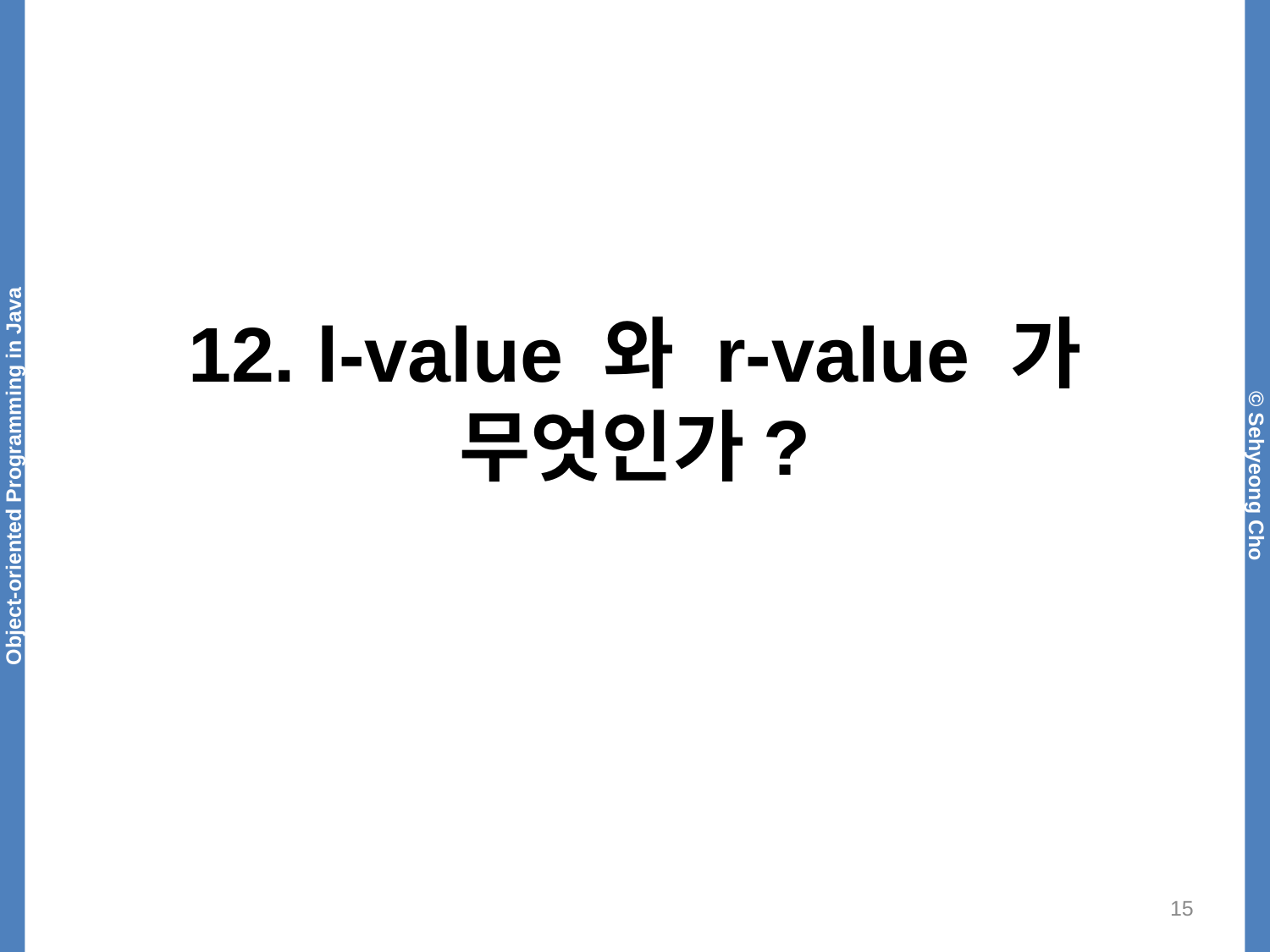

# 12. l-value 와 r-value 가 무엇인가?

15